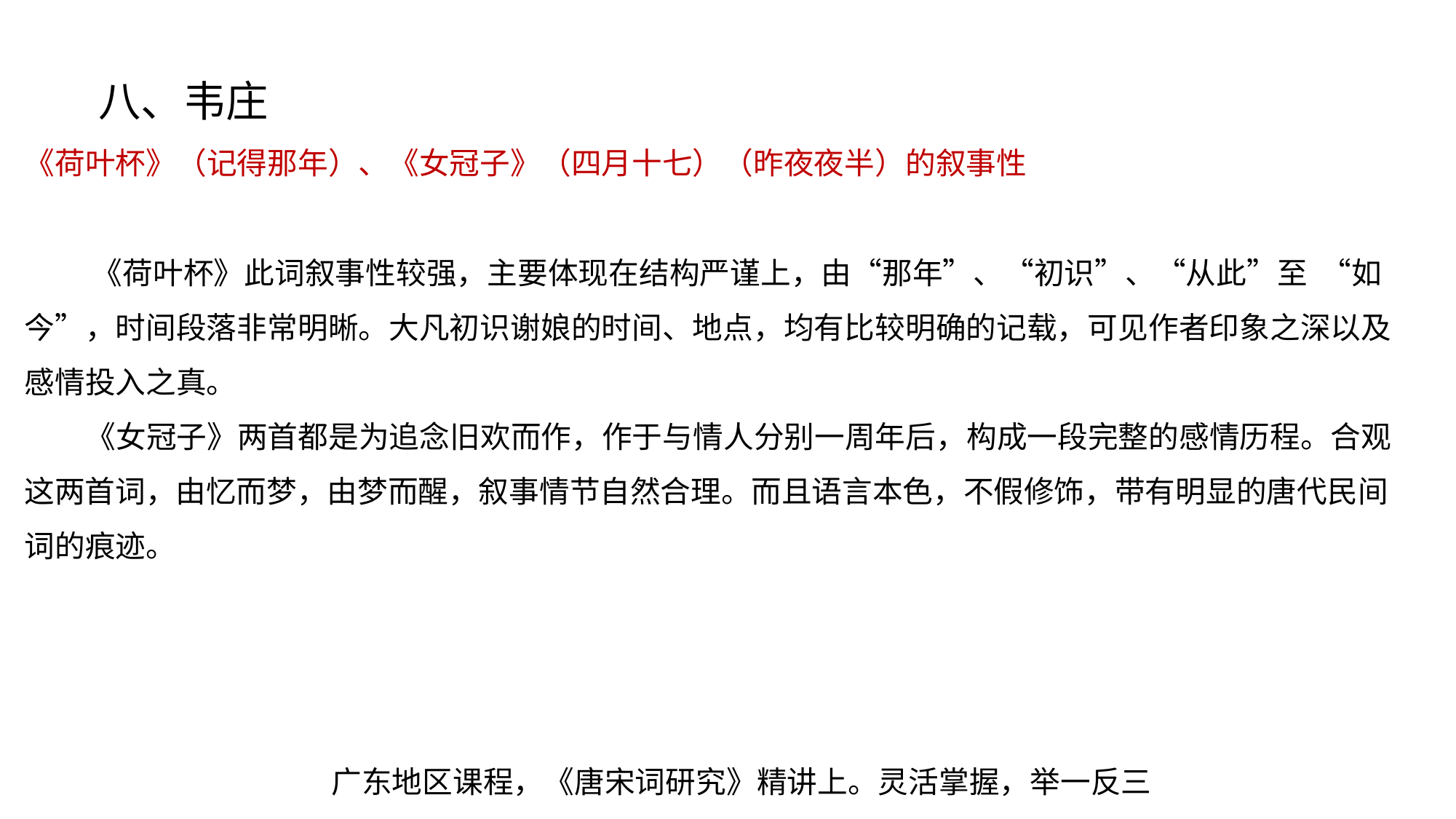

八、韦庄
《荷叶杯》（记得那年）、《女冠子》（四月十七）（昨夜夜半）的叙事性

         《荷叶杯》此词叙事性较强，主要体现在结构严谨上，由“那年”、“初识”、“从此”至  “如今”，时间段落非常明晰。大凡初识谢娘的时间、地点，均有比较明确的记载，可见作者印象之深以及感情投入之真。
        《女冠子》两首都是为追念旧欢而作，作于与情人分别一周年后，构成一段完整的感情历程。合观这两首词，由忆而梦，由梦而醒，叙事情节自然合理。而且语言本色，不假修饰，带有明显的唐代民间词的痕迹。
广东地区课程，《唐宋词研究》精讲上。灵活掌握，举一反三